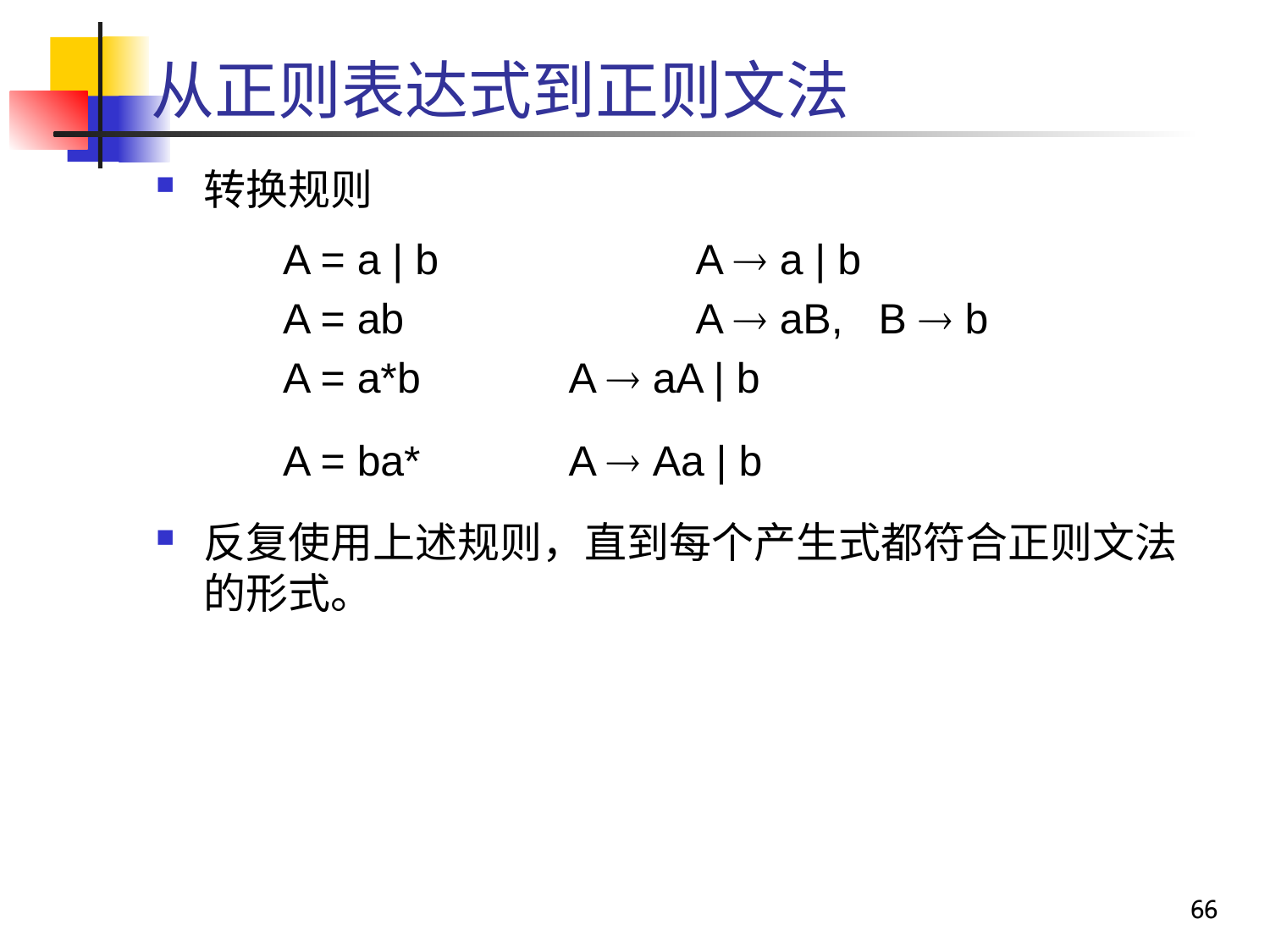

# 从正则表达式到正则文法
转换规则
A = a | b 		A → a | b
A = ab			A → aB,   B → b
A = a*b 		A → aA | b
A = ba* 		A → Aa | b
反复使用上述规则，直到每个产生式都符合正则文法的形式。
66